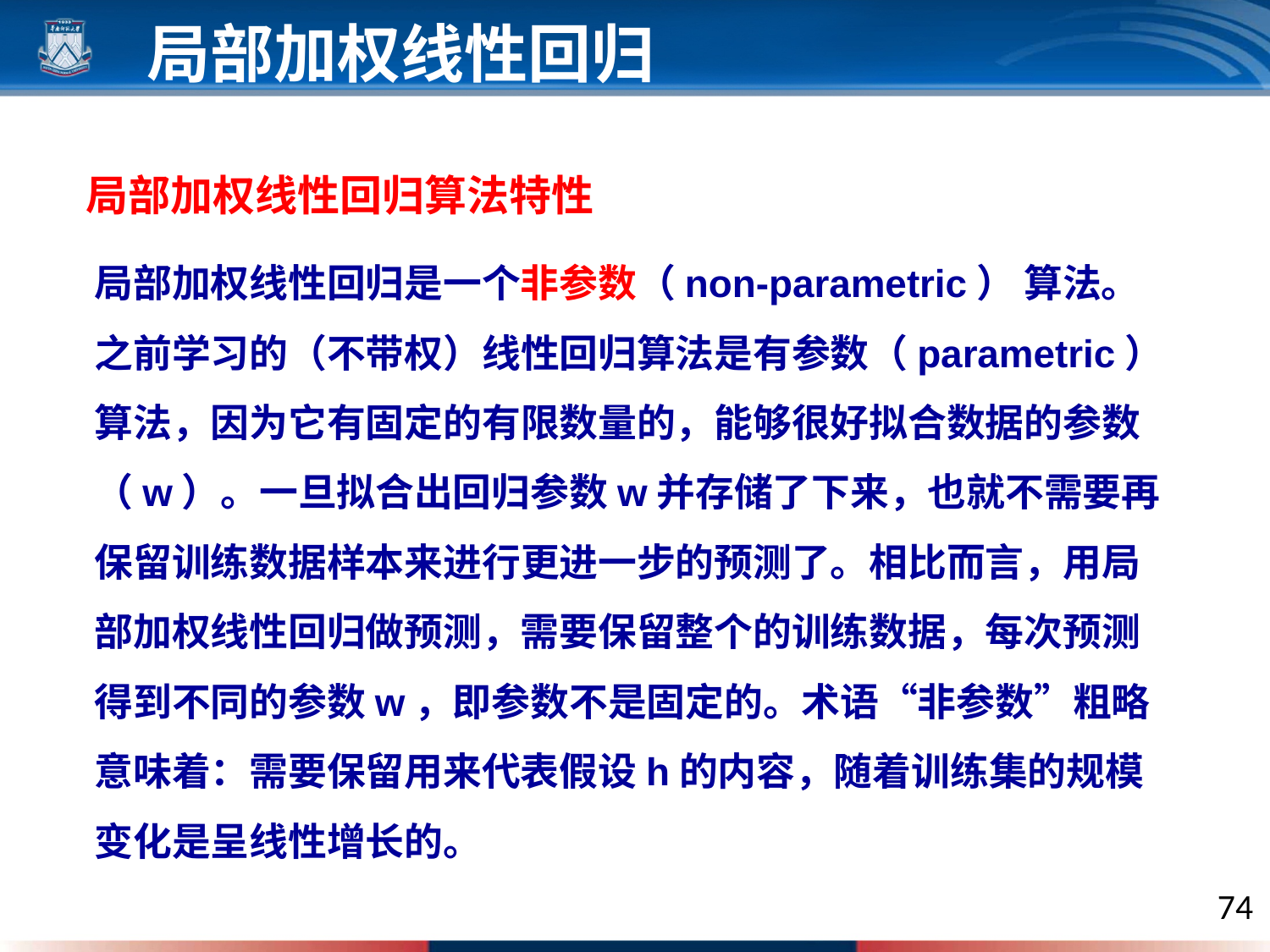

局部加权线性回归
局部加权线性回归算法特性
局部加权线性回归是一个非参数（non-parametric） 算法。之前学习的（不带权）线性回归算法是有参数（parametric） 算法，因为它有固定的有限数量的，能够很好拟合数据的参数（w）。一旦拟合出回归参数w并存储了下来，也就不需要再保留训练数据样本来进行更进一步的预测了。相比而言，用局部加权线性回归做预测，需要保留整个的训练数据，每次预测得到不同的参数w，即参数不是固定的。术语“非参数”粗略意味着：需要保留用来代表假设h的内容，随着训练集的规模变化是呈线性增长的。